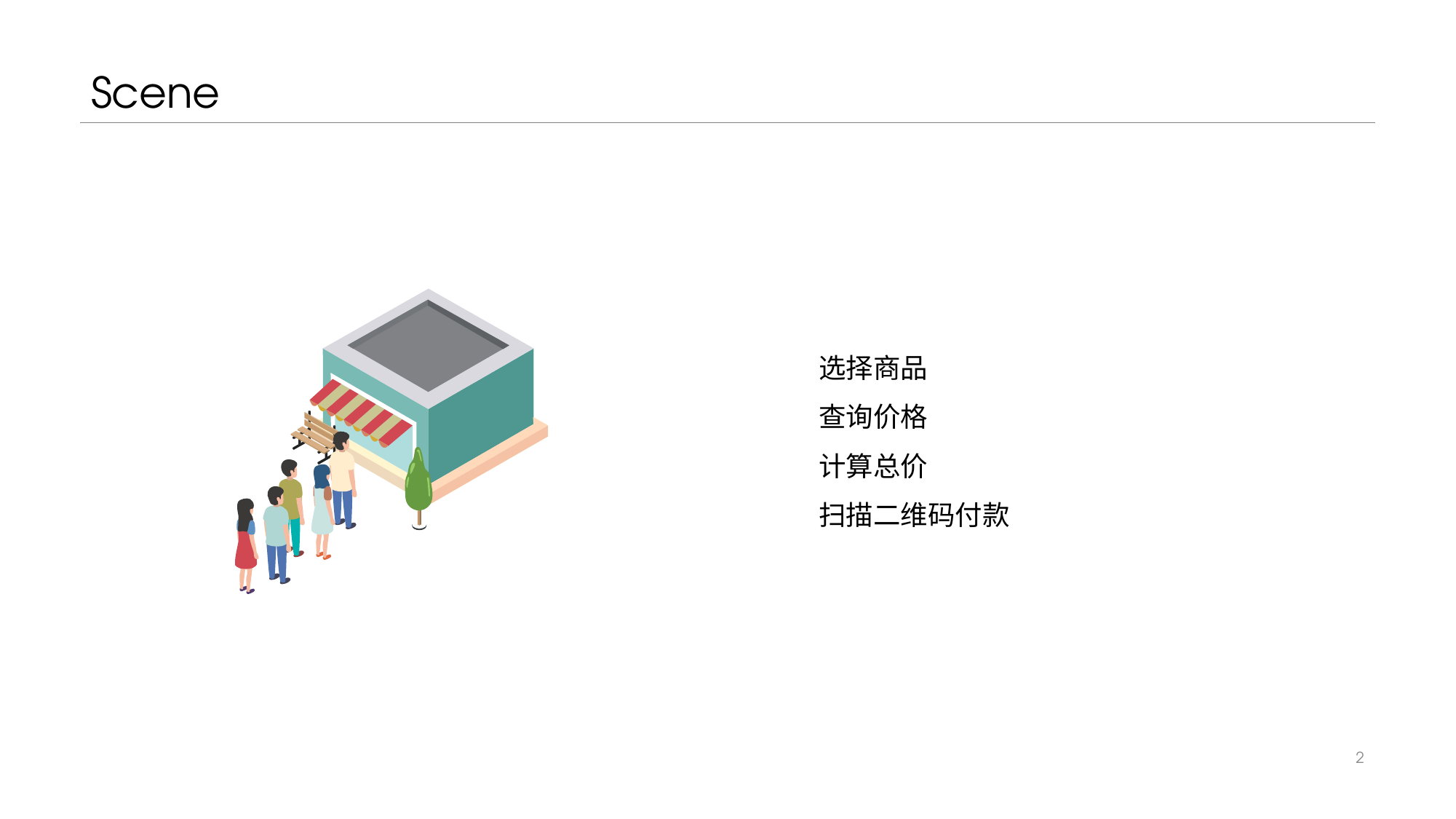

# Scene

选择商品
查询价格
计算总价
扫描二维码付款
2